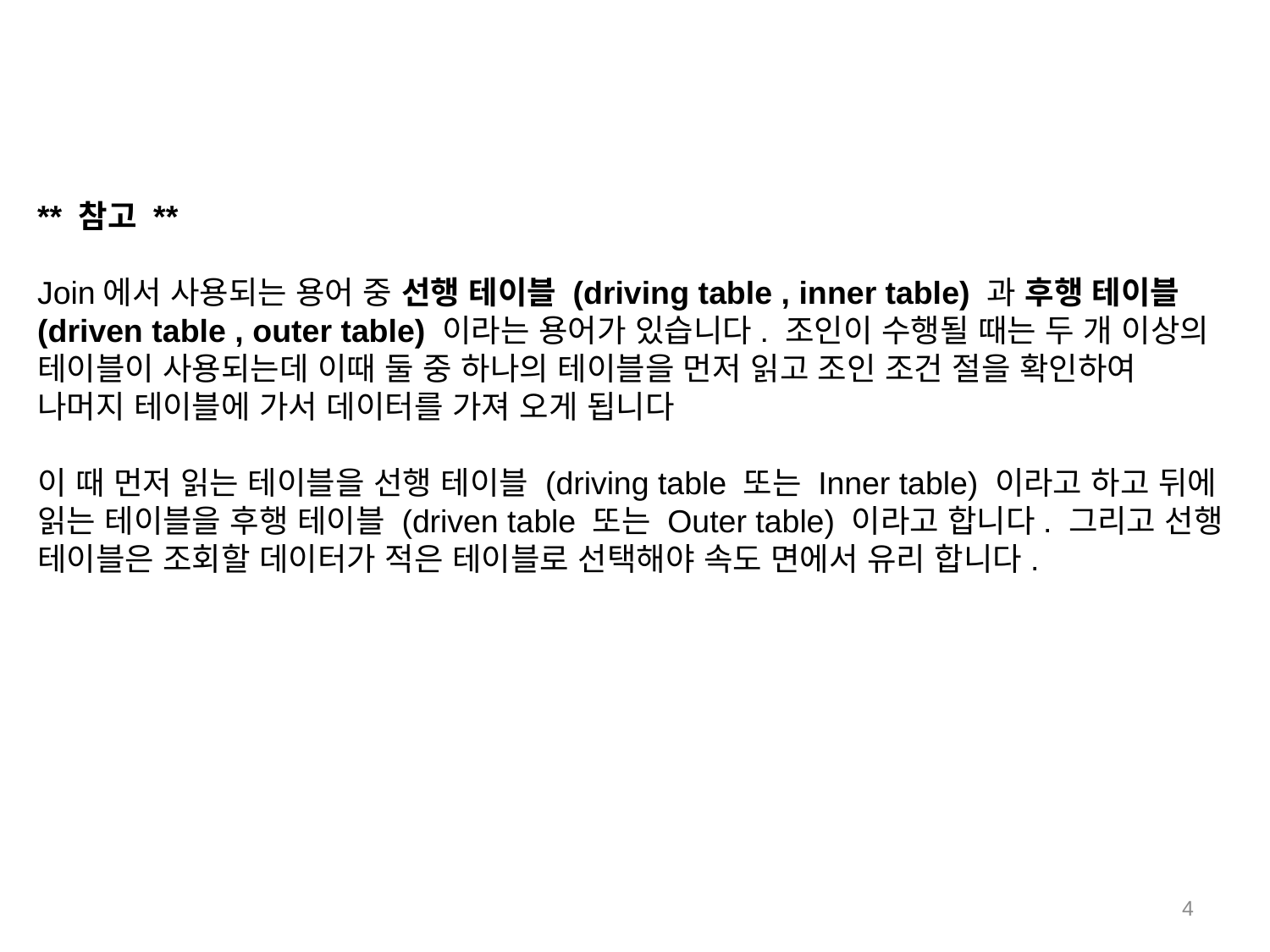

** 참고 **

Join에서 사용되는 용어 중 선행 테이블 (driving table , inner table) 과 후행 테이블(driven table , outer table) 이라는 용어가 있습니다. 조인이 수행될 때는 두 개 이상의 테이블이 사용되는데 이때 둘 중 하나의 테이블을 먼저 읽고 조인 조건 절을 확인하여 나머지 테이블에 가서 데이터를 가져 오게 됩니다

이 때 먼저 읽는 테이블을 선행 테이블 (driving table 또는 Inner table) 이라고 하고 뒤에 읽는 테이블을 후행 테이블 (driven table 또는 Outer table) 이라고 합니다. 그리고 선행 테이블은 조회할 데이터가 적은 테이블로 선택해야 속도 면에서 유리 합니다.

4